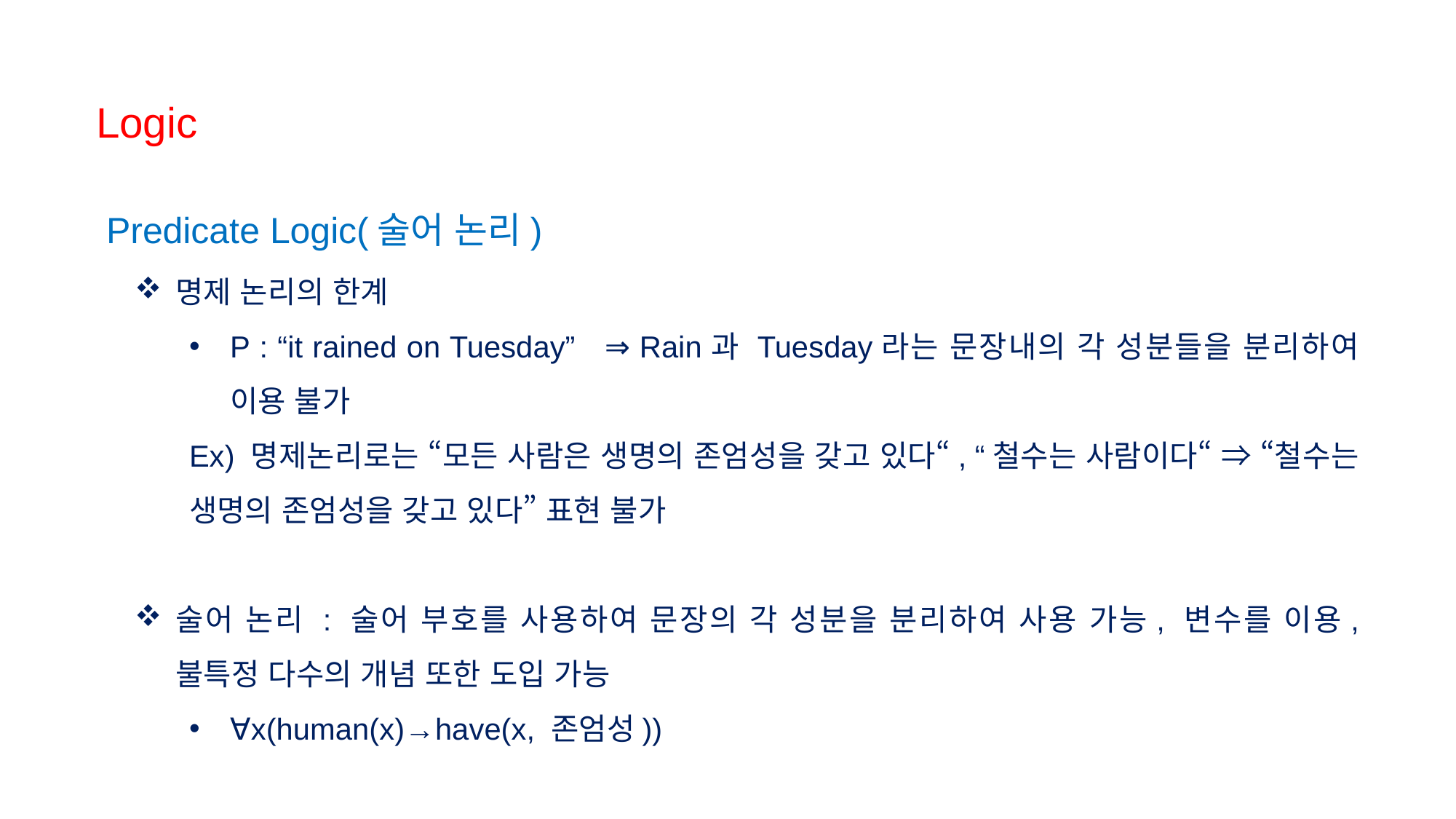

Logic

 Predicate Logic(술어 논리)
명제 논리의 한계
P : “it rained on Tuesday”   ⇒ Rain과 Tuesday라는 문장내의 각 성분들을 분리하여 이용 불가
Ex) 명제논리로는 “모든 사람은 생명의 존엄성을 갖고 있다“, “철수는 사람이다“ ⇒ “철수는 생명의 존엄성을 갖고 있다” 표현 불가

술어 논리 : 술어 부호를 사용하여 문장의 각 성분을 분리하여 사용 가능, 변수를 이용, 불특정 다수의 개념 또한 도입 가능
∀x(human(x)→have(x, 존엄성))